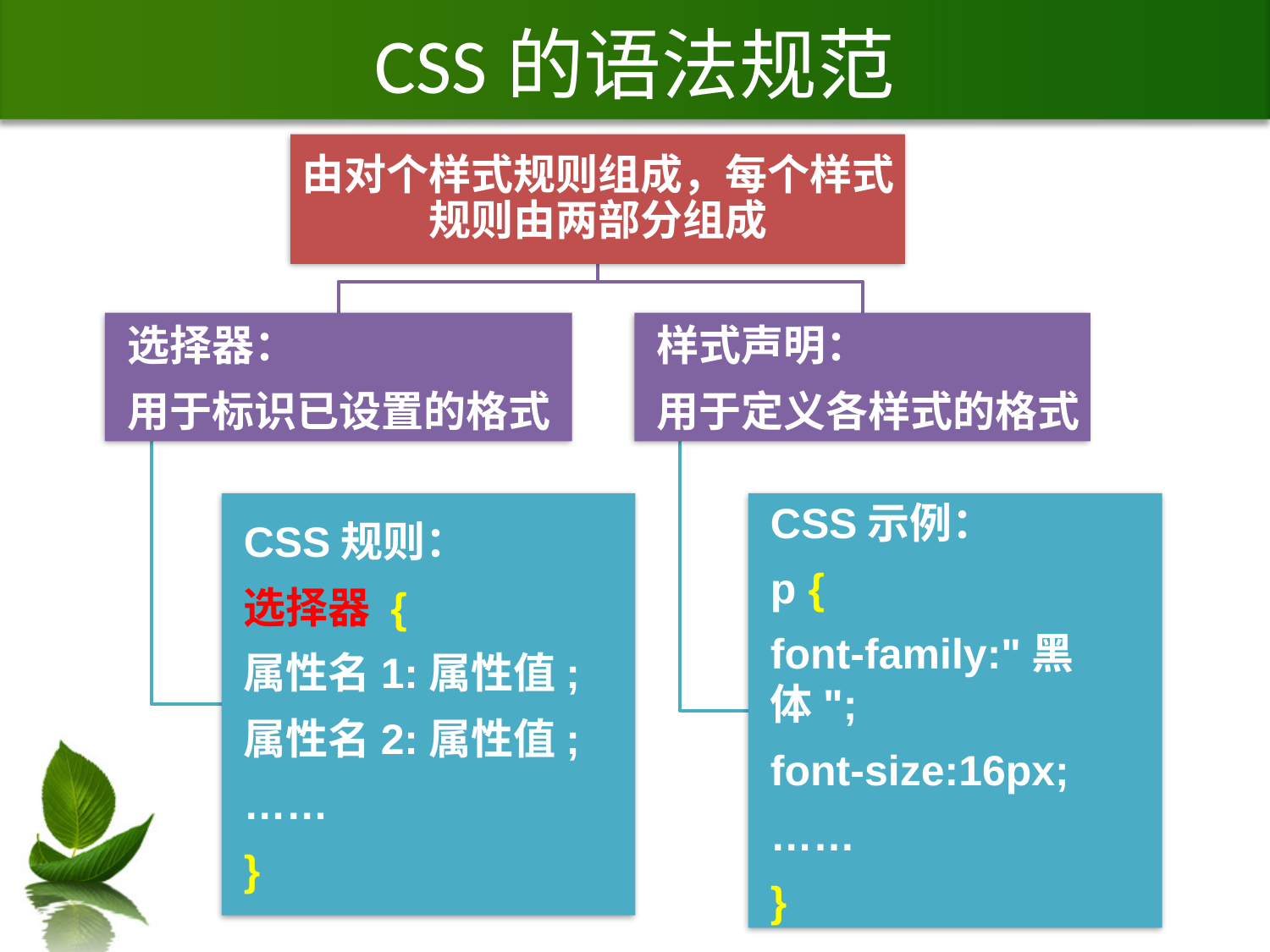

# CSS的语法规范
由对个样式规则组成，每个样式规则由两部分组成
选择器：
用于标识已设置的格式
CSS规则：
选择器 {
属性名1:属性值;
属性名2:属性值;
……
}
样式声明：
用于定义各样式的格式
CSS示例：
p {
font-family:"黑体";
font-size:16px;
……
}